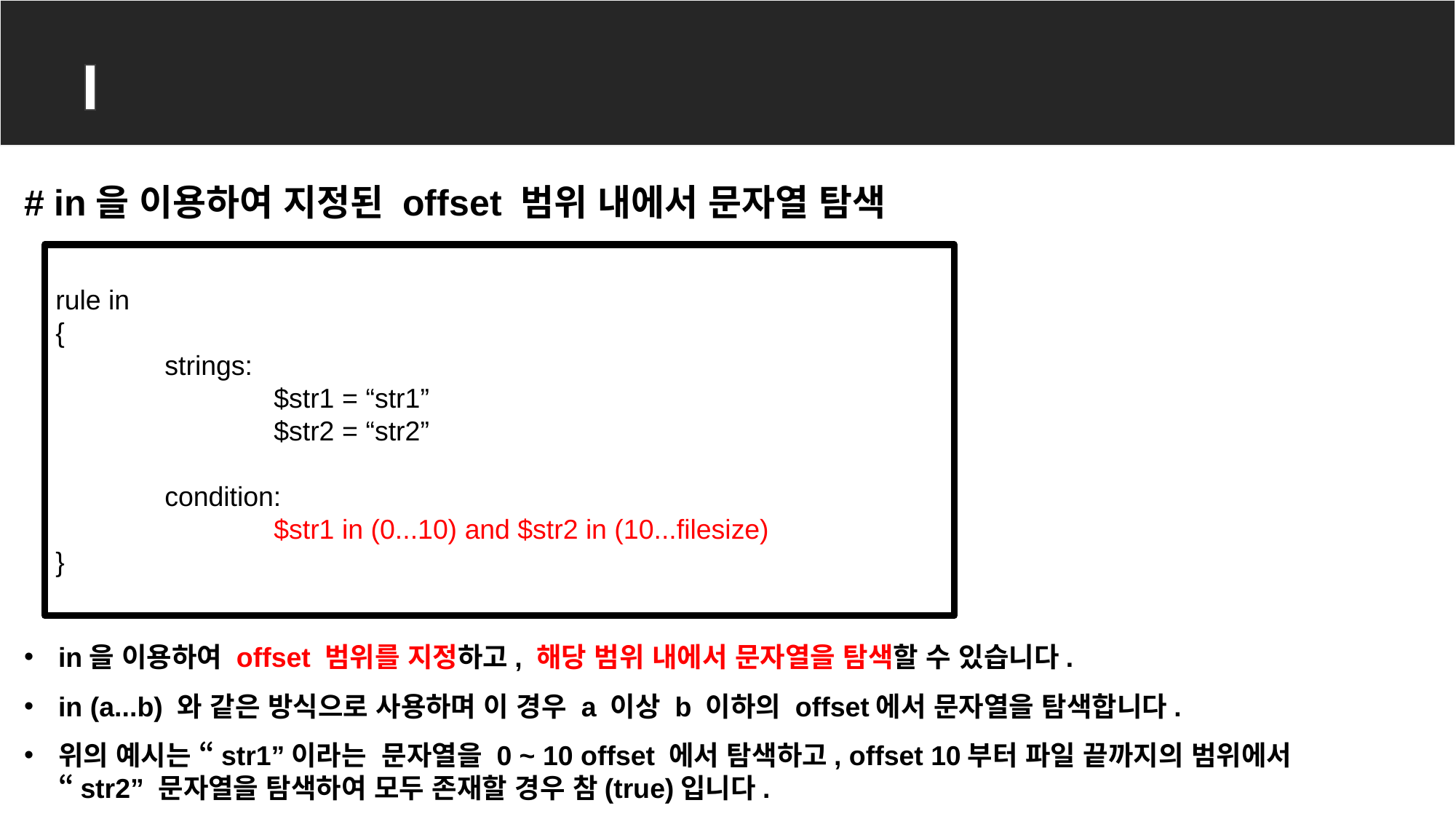

YARA rule 심화

# in을 이용하여 지정된 offset 범위 내에서 문자열 탐색

rule in
{
	strings:
		$str1 = “str1”
		$str2 = “str2”

	condition:
		$str1 in (0...10) and $str2 in (10...filesize)
}

in을 이용하여 offset 범위를 지정하고, 해당 범위 내에서 문자열을 탐색할 수 있습니다.

in (a...b) 와 같은 방식으로 사용하며 이 경우 a 이상 b 이하의 offset에서 문자열을 탐색합니다.

위의 예시는 “str1”이라는  문자열을 0 ~ 10 offset 에서 탐색하고, offset 10부터 파일 끝까지의 범위에서 “str2” 문자열을 탐색하여 모두 존재할 경우 참(true)입니다.